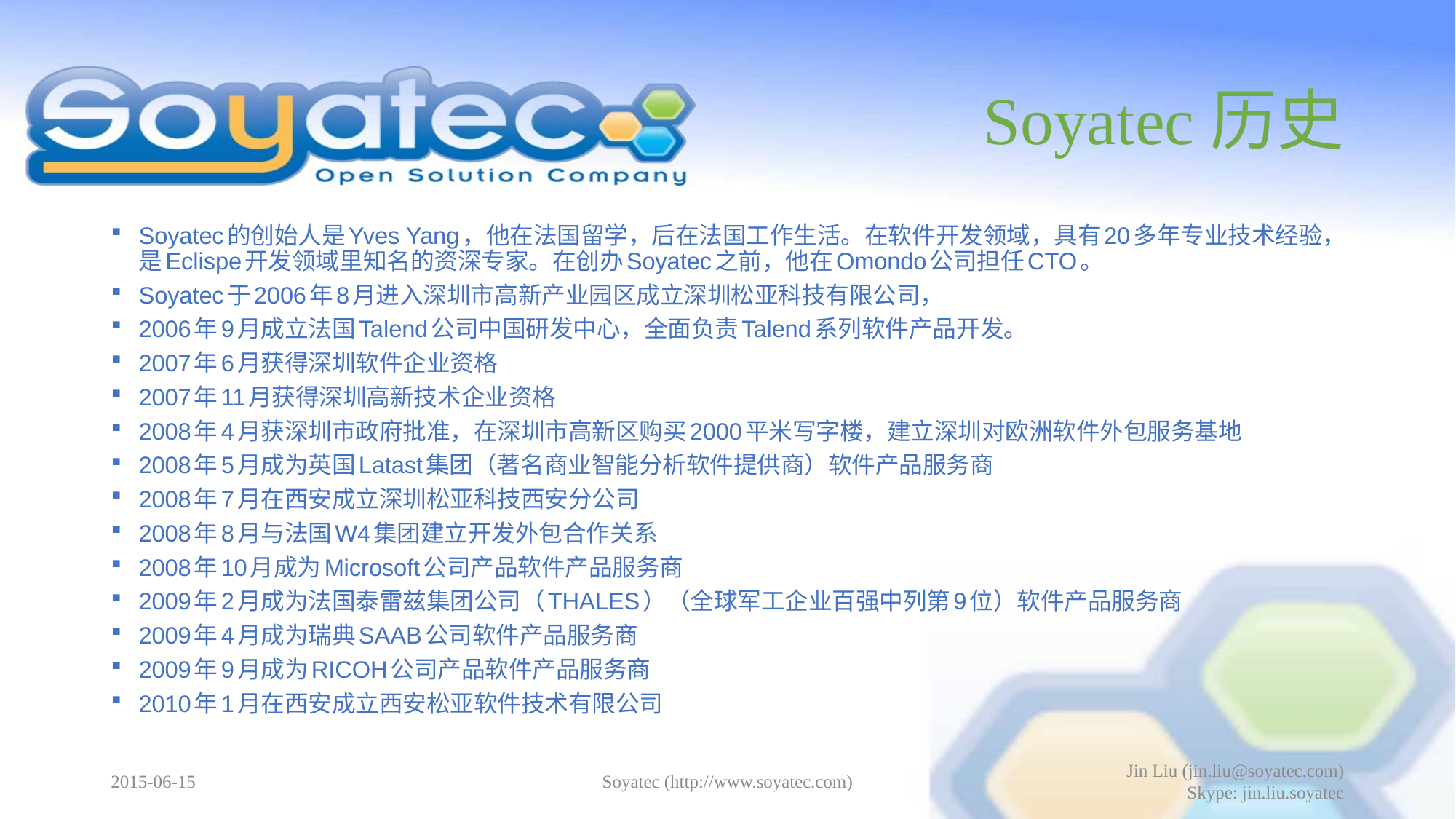

# Soyatec历史
Soyatec的创始人是Yves Yang，他在法国留学，后在法国工作生活。在软件开发领域，具有20多年专业技术经验，是Eclispe开发领域里知名的资深专家。在创办Soyatec之前，他在Omondo公司担任CTO。
Soyatec于2006年8月进入深圳市高新产业园区成立深圳松亚科技有限公司，
2006年9月成立法国Talend公司中国研发中心，全面负责Talend系列软件产品开发。
2007年6月获得深圳软件企业资格
2007年11月获得深圳高新技术企业资格
2008年4月获深圳市政府批准，在深圳市高新区购买2000平米写字楼，建立深圳对欧洲软件外包服务基地
2008年5月成为英国Latast集团（著名商业智能分析软件提供商）软件产品服务商
2008年7月在西安成立深圳松亚科技西安分公司
2008年8月与法国W4集团建立开发外包合作关系
2008年10月成为Microsoft公司产品软件产品服务商
2009年2月成为法国泰雷兹集团公司（THALES）（全球军工企业百强中列第9位）软件产品服务商
2009年4月成为瑞典SAAB公司软件产品服务商
2009年9月成为RICOH公司产品软件产品服务商
2010年1月在西安成立西安松亚软件技术有限公司
2015-06-15
Soyatec (http://www.soyatec.com)
Jin Liu (jin.liu@soyatec.com)
Skype: jin.liu.soyatec